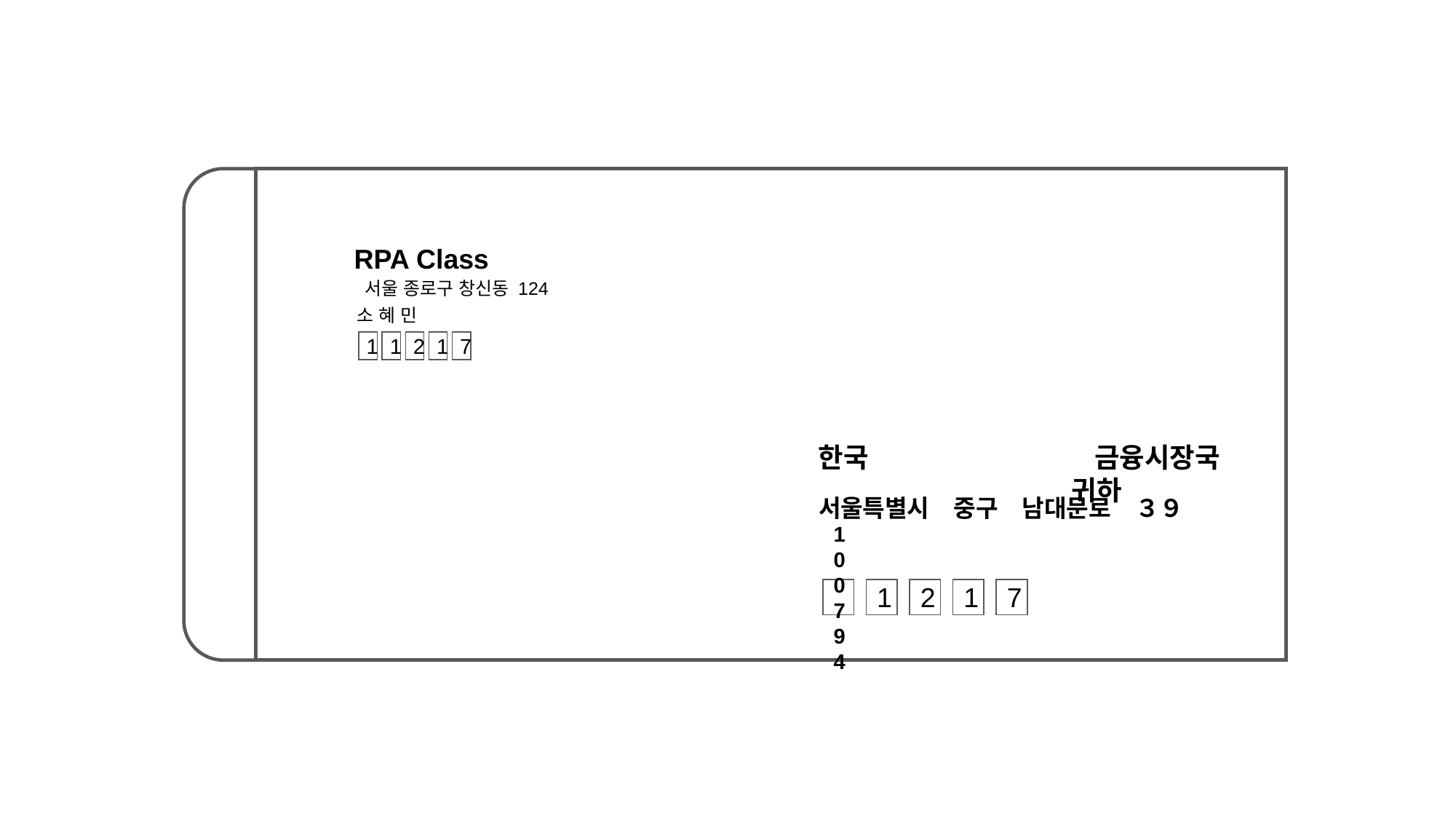

RPA Class
서울 종로구 창신동 124
소 혜 민
1
1
2
1
7
한국　　　　　　　　 금융시장국　　　　　　　　　　 귀하
서울특별시　중구　남대문로　３９
100794
1
2
1
7